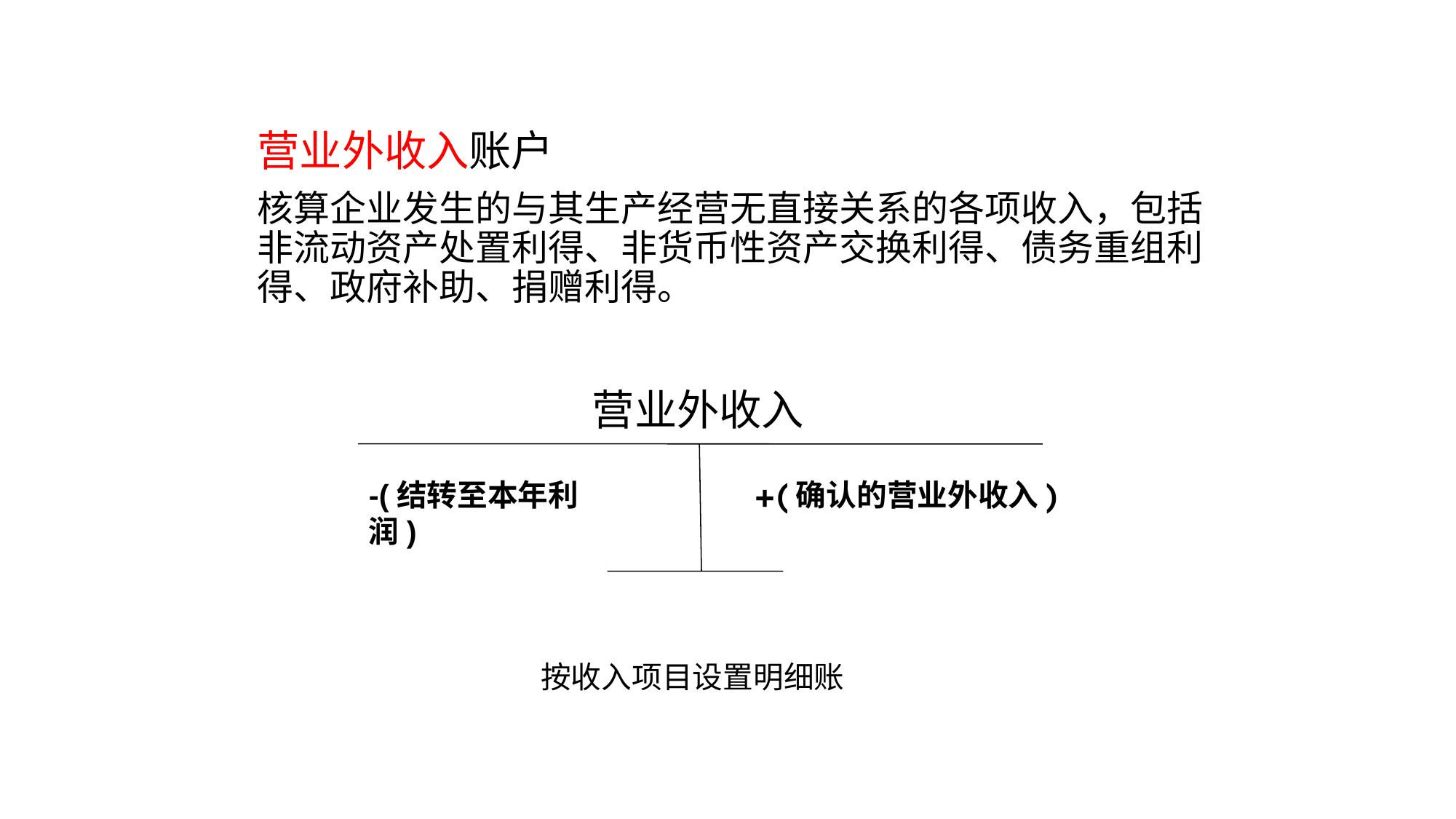

营业外收入账户
核算企业发生的与其生产经营无直接关系的各项收入，包括非流动资产处置利得、非货币性资产交换利得、债务重组利得、政府补助、捐赠利得。
营业外收入

-(结转至本年利润)
+(确认的营业外收入)

按收入项目设置明细账